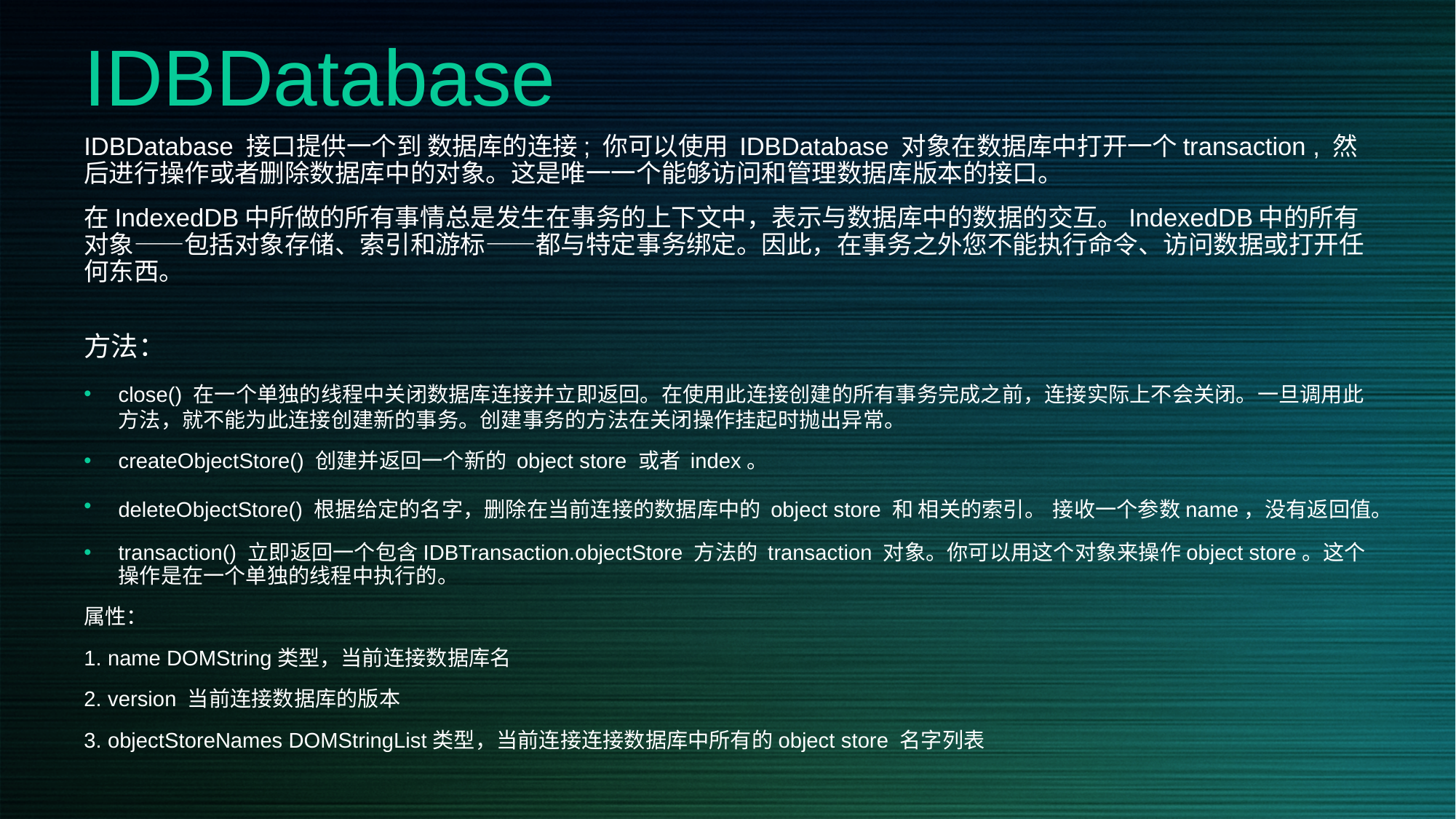

# IDBDatabase
IDBDatabase 接口提供一个到 数据库的连接; 你可以使用 IDBDatabase 对象在数据库中打开一个transaction , 然后进行操作或者删除数据库中的对象。这是唯一一个能够访问和管理数据库版本的接口。
在IndexedDB中所做的所有事情总是发生在事务的上下文中，表示与数据库中的数据的交互。IndexedDB中的所有对象——包括对象存储、索引和游标——都与特定事务绑定。因此，在事务之外您不能执行命令、访问数据或打开任何东西。
方法：
close() 在一个单独的线程中关闭数据库连接并立即返回。在使用此连接创建的所有事务完成之前，连接实际上不会关闭。一旦调用此方法，就不能为此连接创建新的事务。创建事务的方法在关闭操作挂起时抛出异常。
createObjectStore() 创建并返回一个新的 object store 或者 index。
deleteObjectStore() 根据给定的名字，删除在当前连接的数据库中的 object store 和 相关的索引。 接收一个参数name，没有返回值。
transaction() 立即返回一个包含IDBTransaction.objectStore 方法的 transaction 对象。你可以用这个对象来操作object store。这个操作是在一个单独的线程中执行的。
属性：
1. name DOMString类型，当前连接数据库名
2. version 当前连接数据库的版本
3. objectStoreNames DOMStringList类型，当前连接连接数据库中所有的object store 名字列表